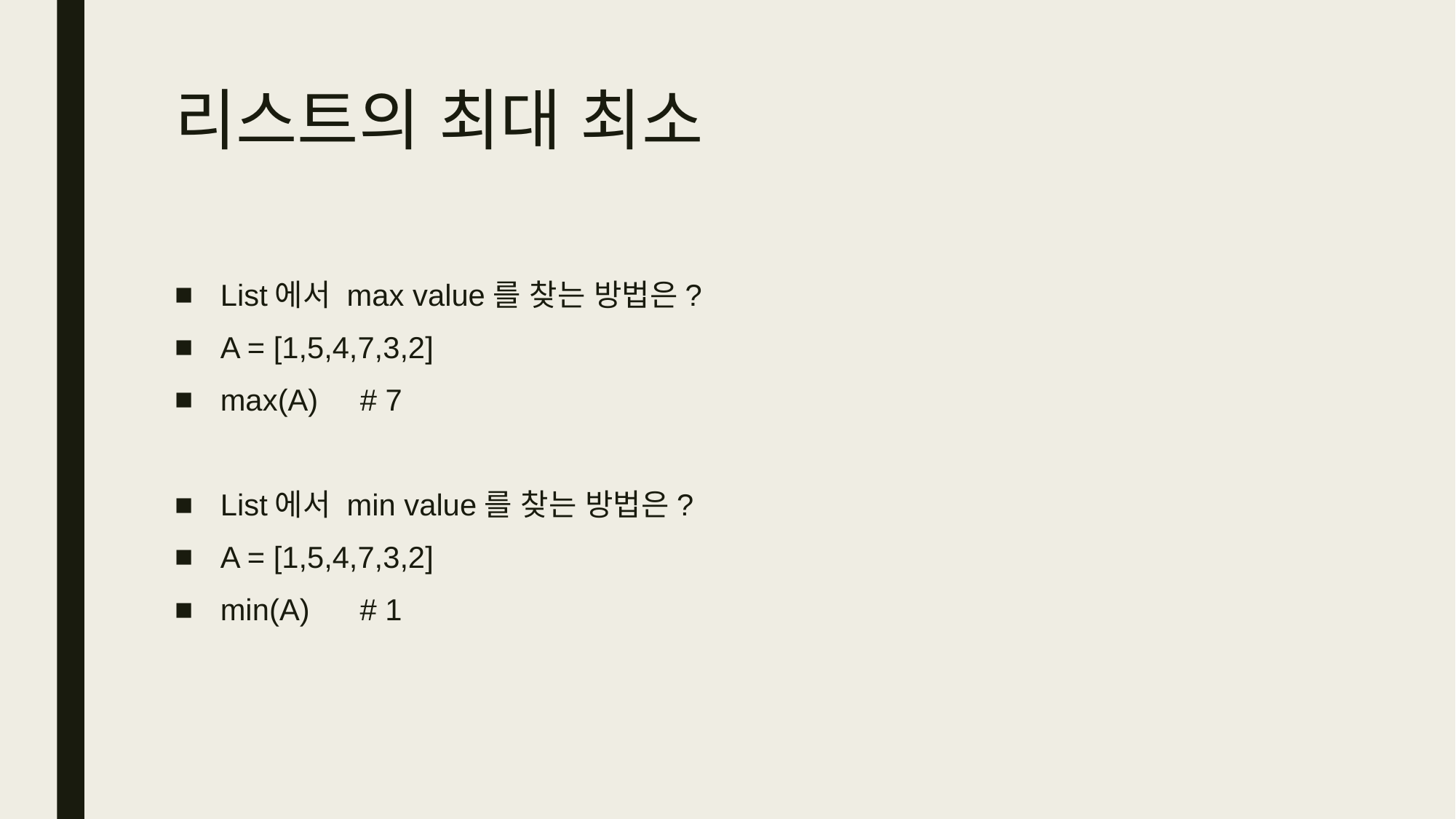

# 리스트의 최대 최소
List에서 max value를 찾는 방법은?
A = [1,5,4,7,3,2]
max(A)     # 7

List에서 min value를 찾는 방법은?
A = [1,5,4,7,3,2]
min(A)      # 1